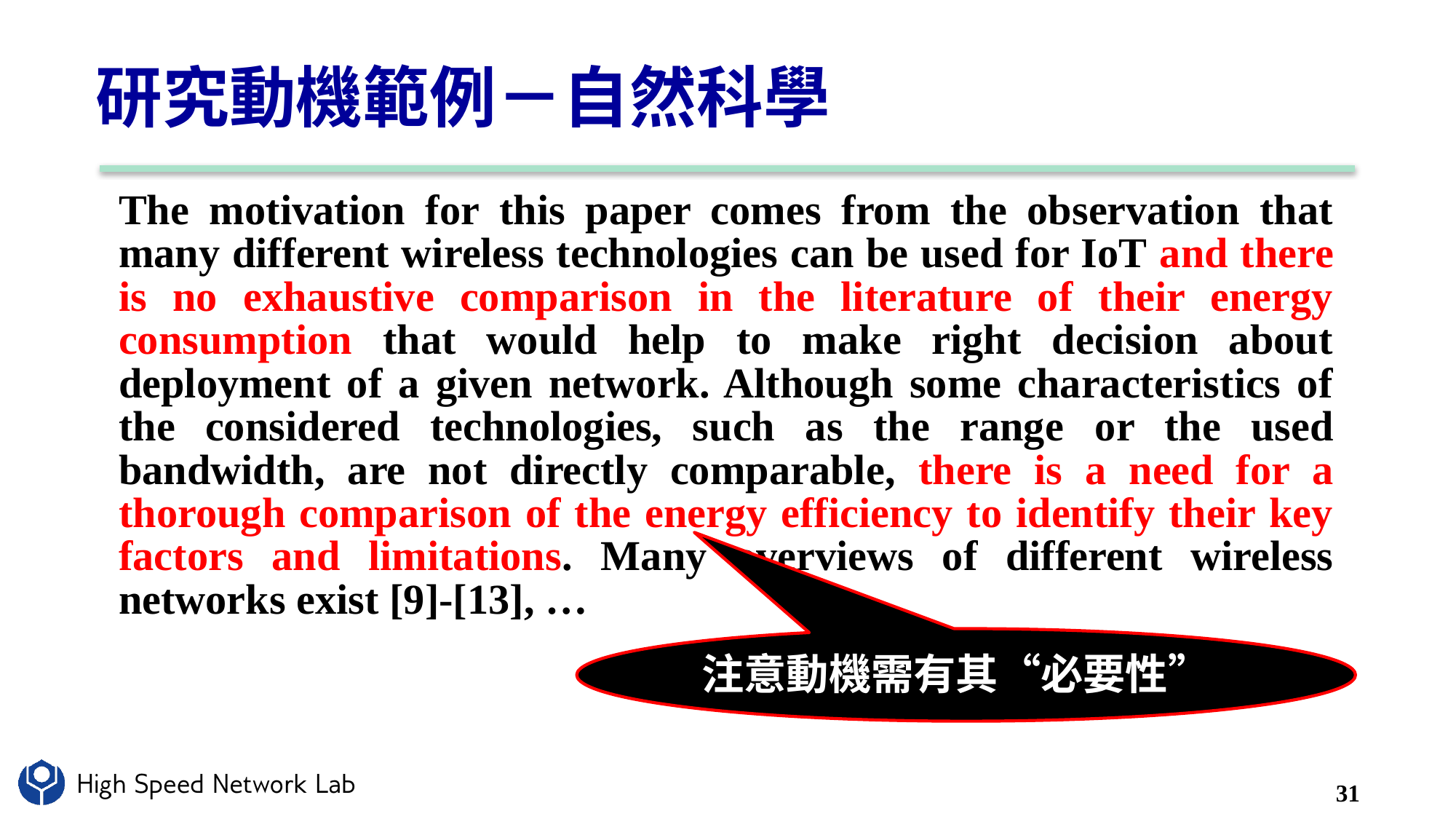

# 研究動機範例－自然科學
The motivation for this paper comes from the observation that many different wireless technologies can be used for IoT and there is no exhaustive comparison in the literature of their energy consumption that would help to make right decision about deployment of a given network. Although some characteristics of the considered technologies, such as the range or the used bandwidth, are not directly comparable, there is a need for a thorough comparison of the energy efficiency to identify their key factors and limitations. Many overviews of different wireless networks exist [9]-[13], …

注意動機需有其“必要性”
31